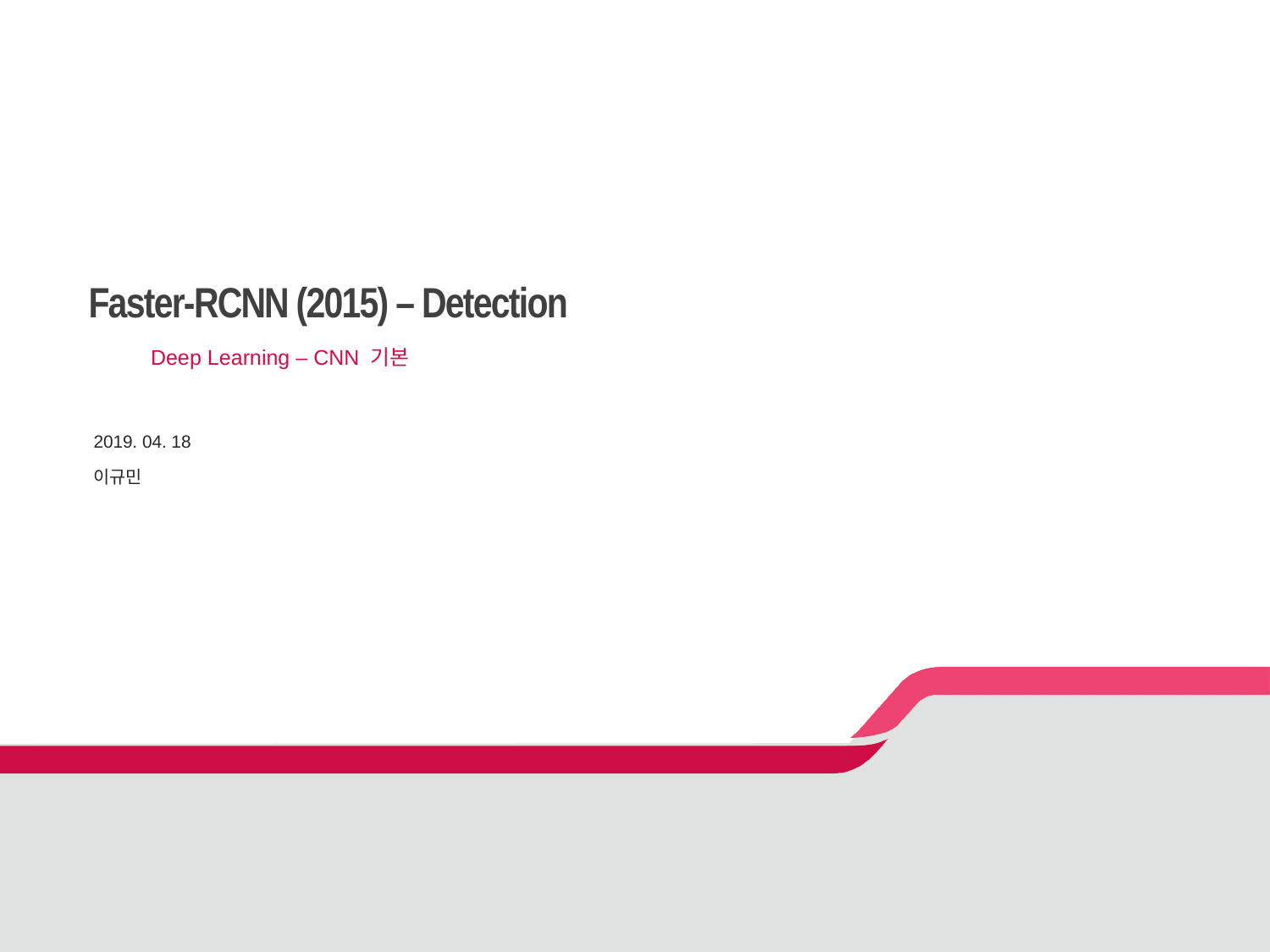

# Faster-RCNN (2015) – Detection
2019. 04. 18
이규민